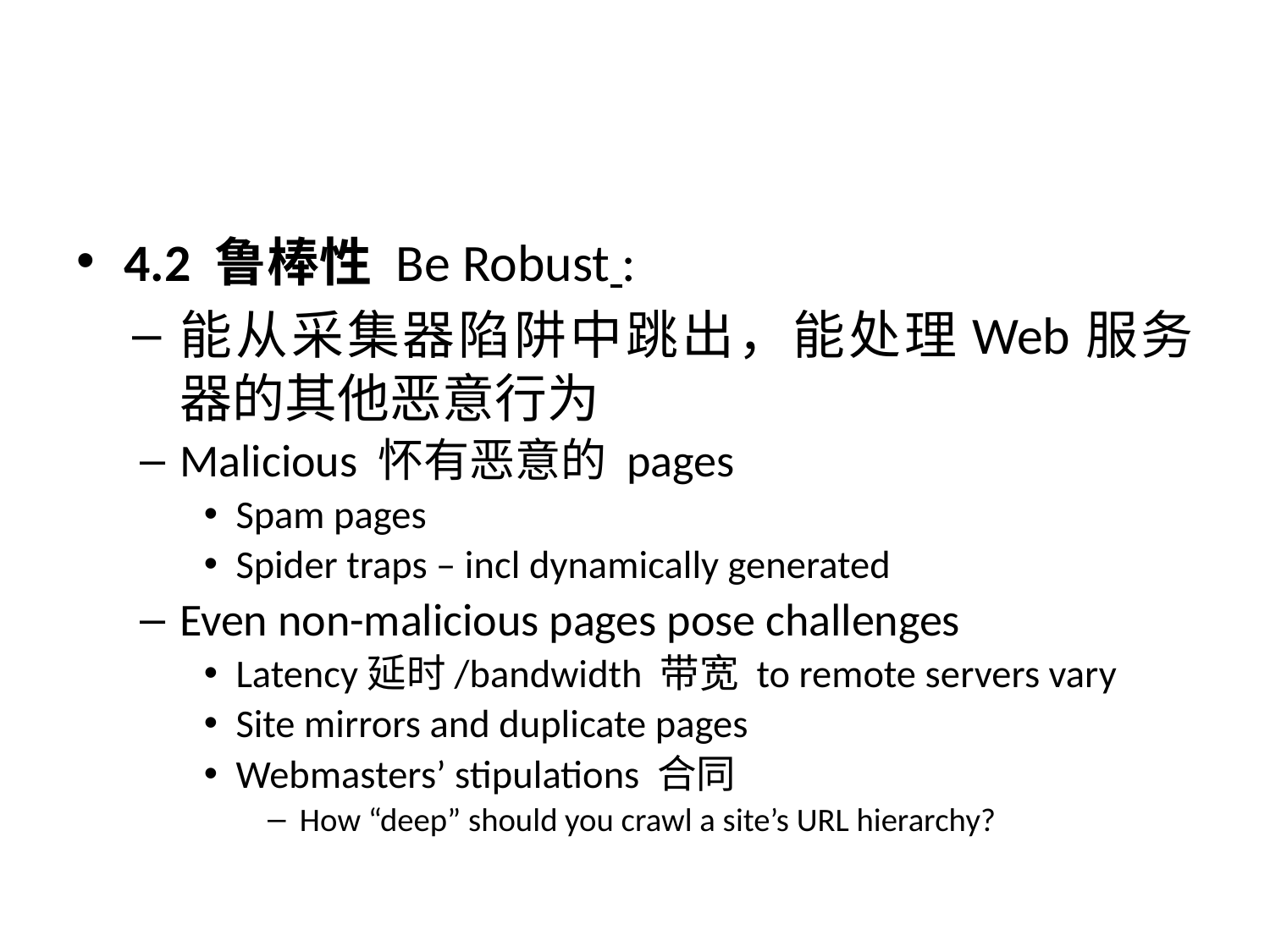

#
4.2 鲁棒性 Be Robust :
能从采集器陷阱中跳出，能处理Web服务器的其他恶意行为
Malicious 怀有恶意的 pages
Spam pages
Spider traps – incl dynamically generated
Even non-malicious pages pose challenges
Latency延时/bandwidth 带宽 to remote servers vary
Site mirrors and duplicate pages
Webmasters’ stipulations 合同
How “deep” should you crawl a site’s URL hierarchy?